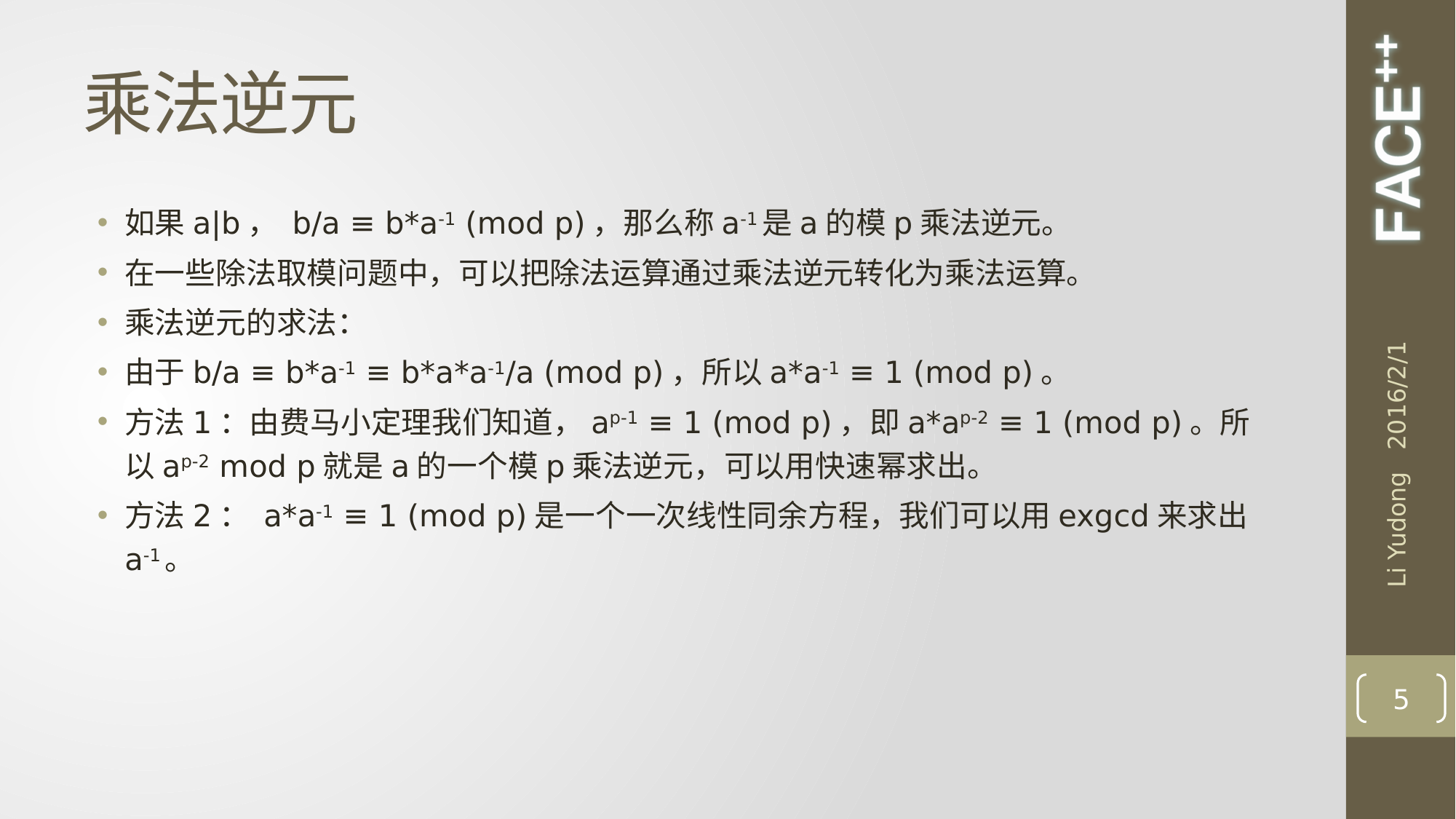

# 乘法逆元
如果a|b， b/a ≡ b*a-1 (mod p)，那么称a-1是a的模p乘法逆元。
在一些除法取模问题中，可以把除法运算通过乘法逆元转化为乘法运算。
乘法逆元的求法：
由于b/a ≡ b*a-1 ≡ b*a*a-1/a (mod p)，所以a*a-1 ≡ 1 (mod p)。
方法1：由费马小定理我们知道，ap-1 ≡ 1 (mod p)，即a*ap-2 ≡ 1 (mod p)。所以ap-2 mod p就是a的一个模p乘法逆元，可以用快速幂求出。
方法2： a*a-1 ≡ 1 (mod p)是一个一次线性同余方程，我们可以用exgcd来求出a-1。
2016/2/1
Li Yudong
5